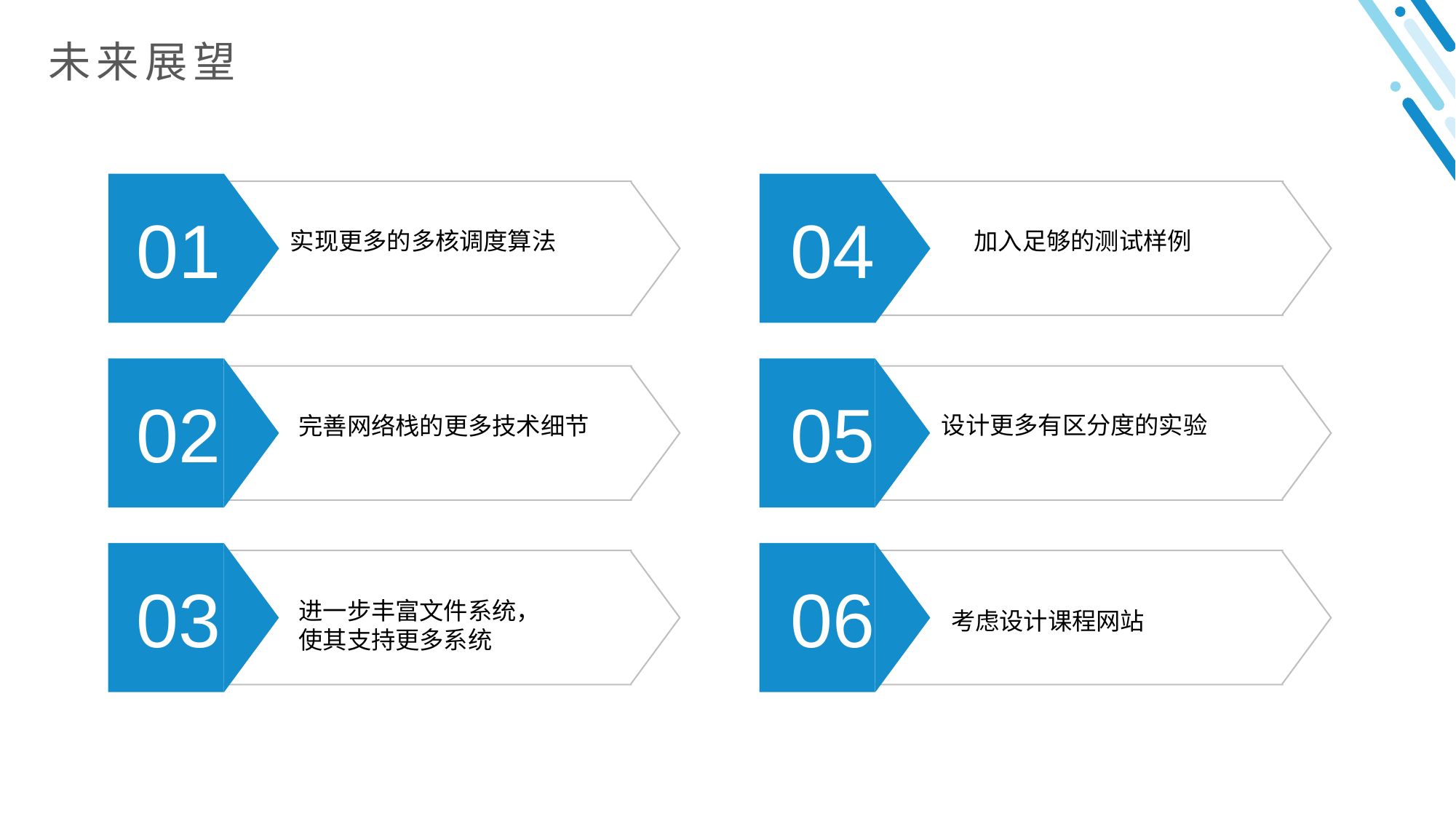

未来展望

01
04
实现更多的多核调度算法
加入足够的测试样例

02
05
设计更多有区分度的实验
完善网络栈的更多技术细节

03
06
进一步丰富文件系统，
使其支持更多系统
考虑设计课程网站